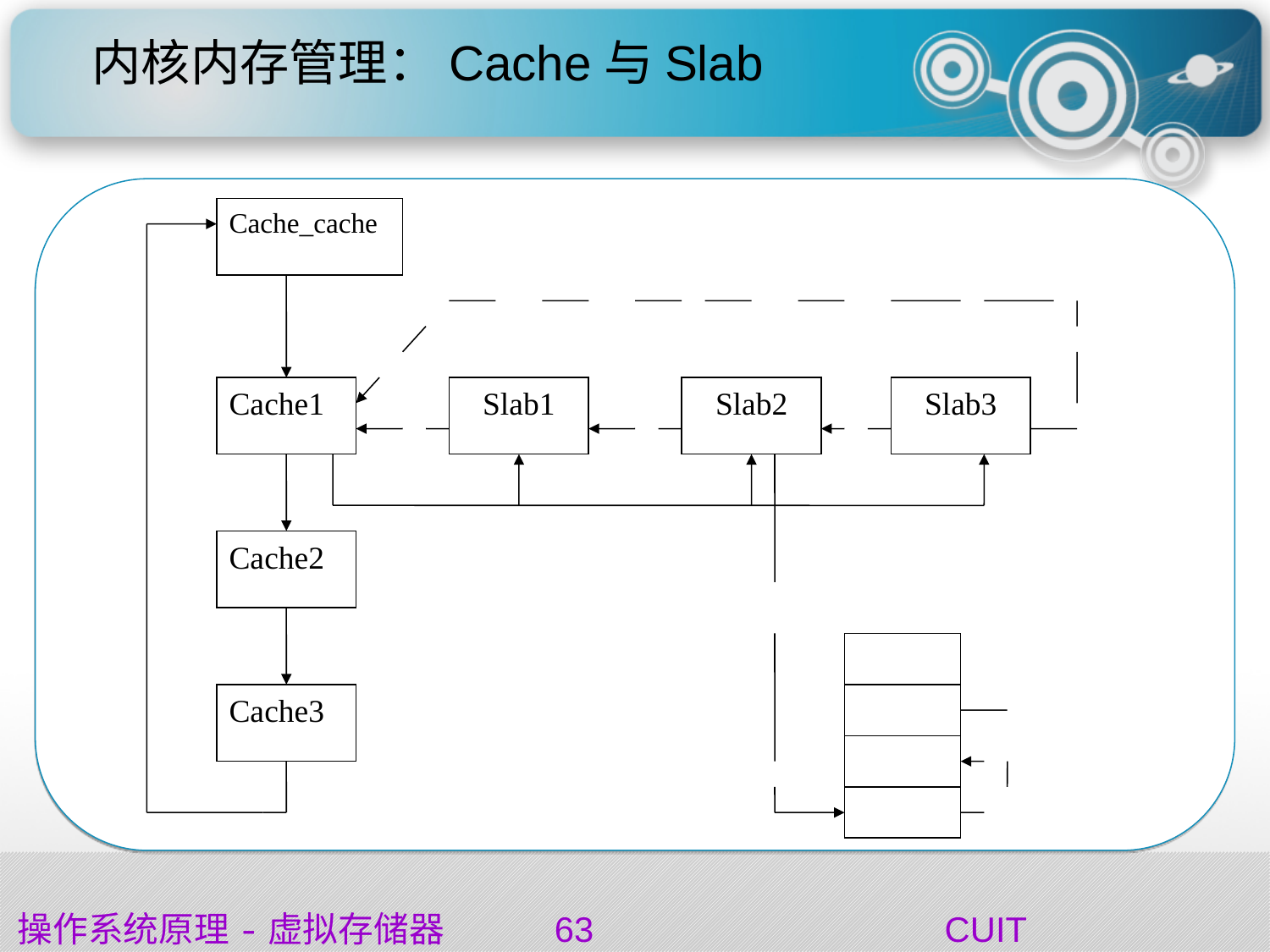

内核内存管理：Cache与Slab
Cache_cache

Cache1

Slab1
Slab2
Slab3

Cache2

Cache3